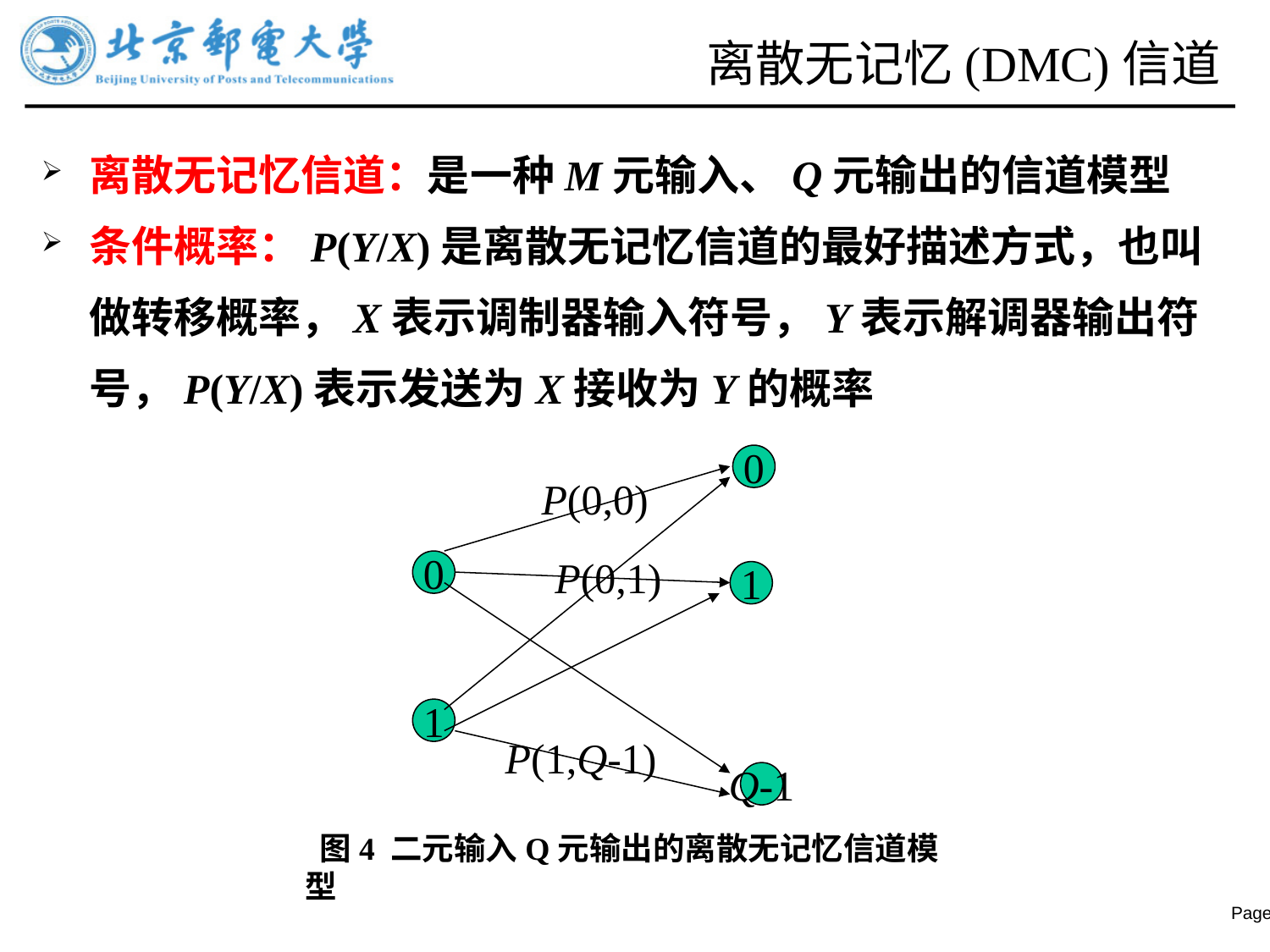

# 离散无记忆(DMC)信道
离散无记忆信道：是一种M元输入、Q元输出的信道模型
条件概率：P(Y/X)是离散无记忆信道的最好描述方式，也叫做转移概率，X表示调制器输入符号，Y表示解调器输出符号，P(Y/X)表示发送为X接收为Y的概率
0

P(0,0)

P(0,1)
0
1

1
P(1,Q-1)

Q-1
 图4 二元输入Q元输出的离散无记忆信道模型